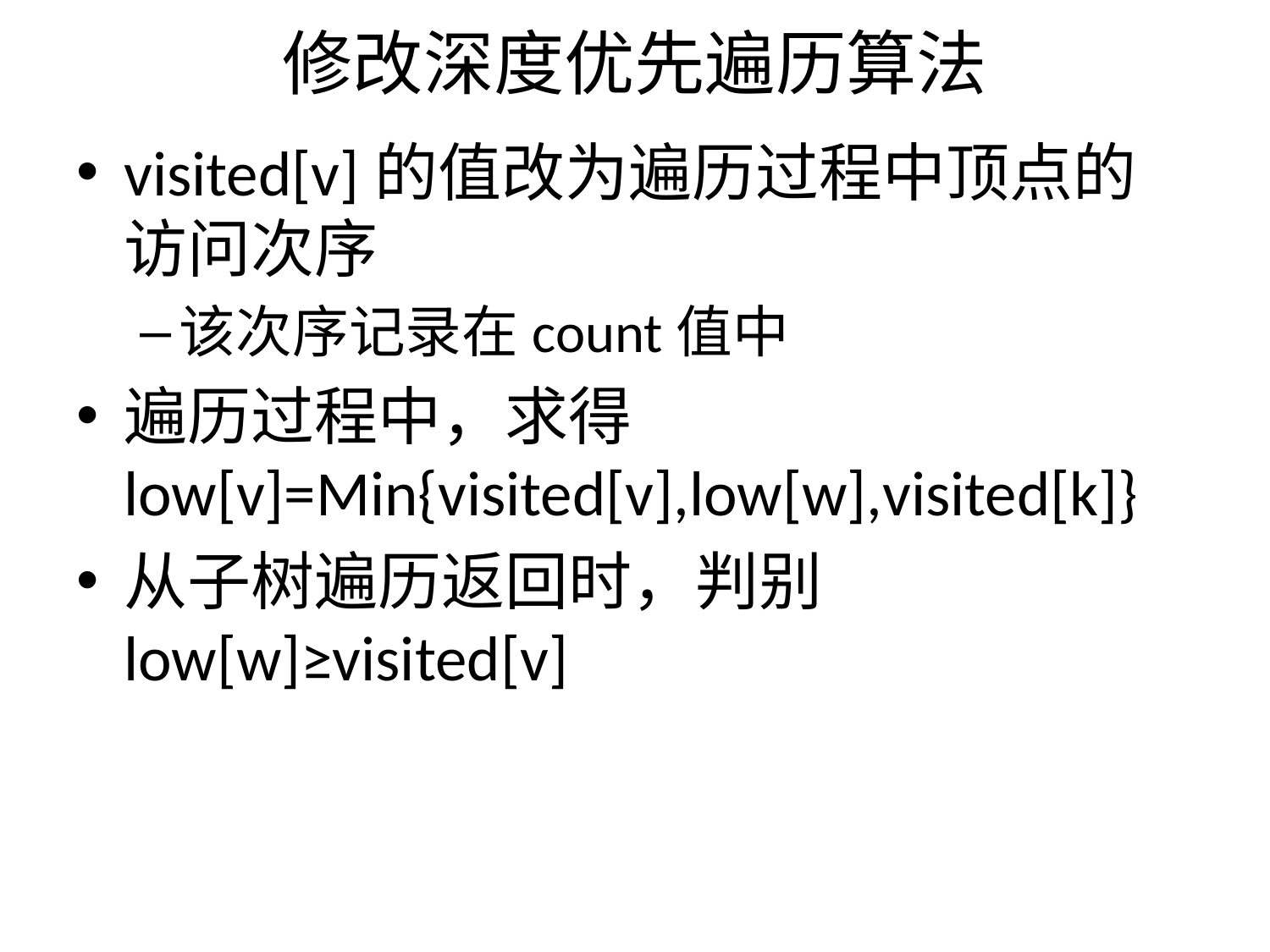

# 修改深度优先遍历算法
visited[v]的值改为遍历过程中顶点的访问次序
该次序记录在count值中
遍历过程中，求得  low[v]=Min{visited[v],low[w],visited[k]}
从子树遍历返回时，判别low[w]≥visited[v]